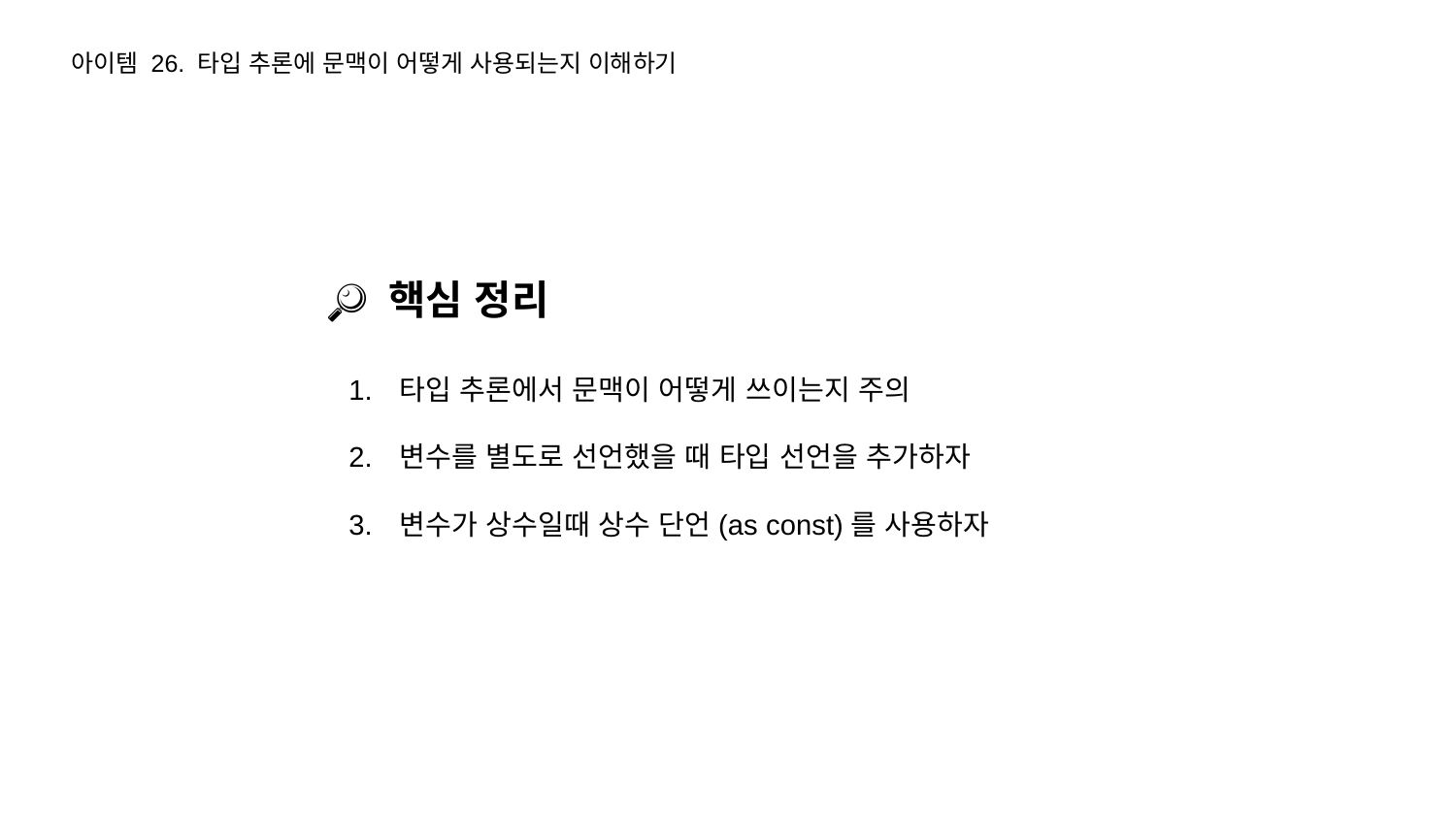

아이템 26. 타입 추론에 문맥이 어떻게 사용되는지 이해하기
🔎 핵심 정리

타입 추론에서 문맥이 어떻게 쓰이는지 주의

변수를 별도로 선언했을 때 타입 선언을 추가하자

변수가 상수일때 상수 단언(as const)를 사용하자